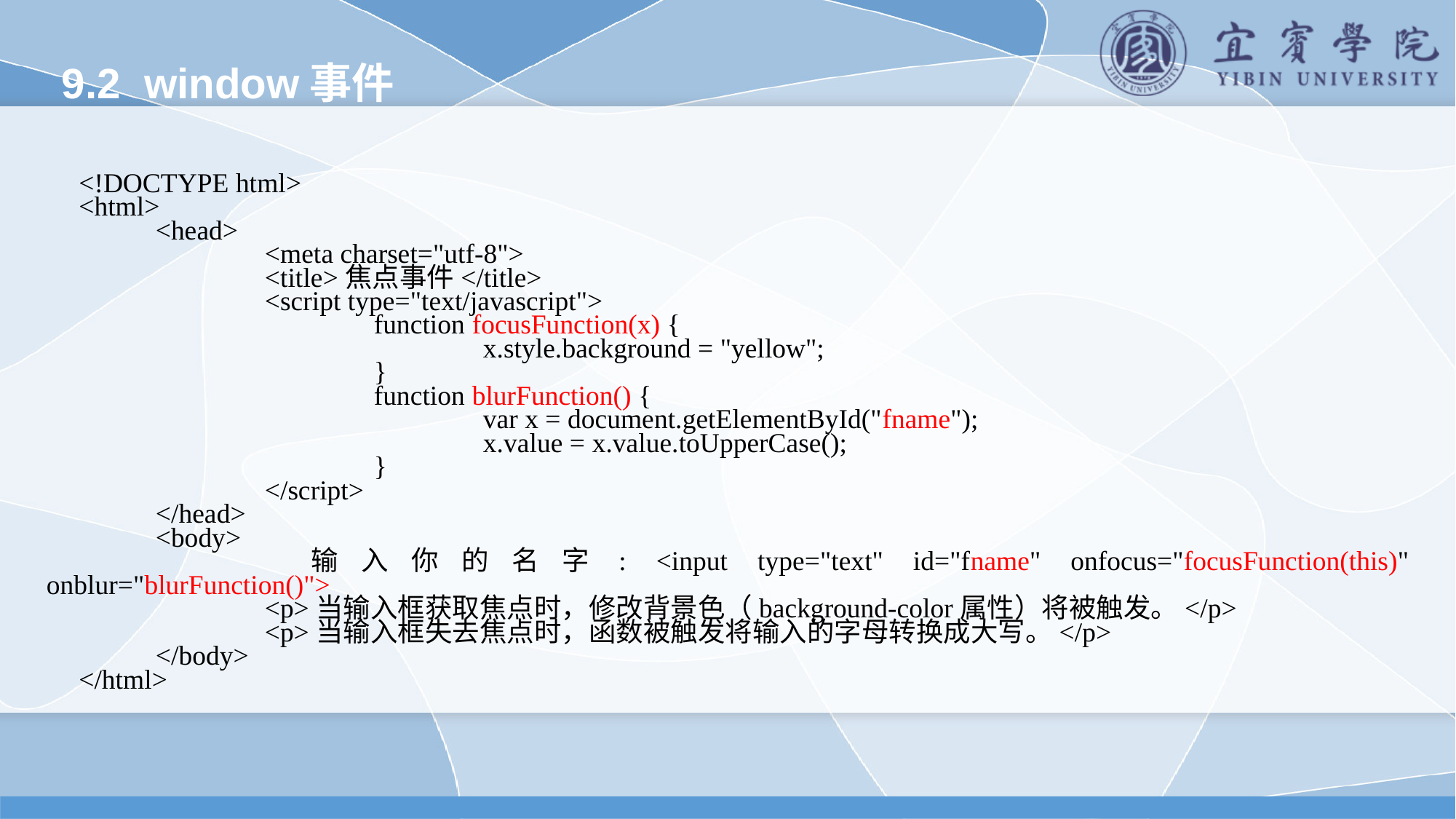

9.2  window事件
<!DOCTYPE html>
<html>
	<head>
		<meta charset="utf-8">
		<title>焦点事件</title>
		<script type="text/javascript">
			function focusFunction(x) {
				x.style.background = "yellow";
			}
			function blurFunction() {
				var x = document.getElementById("fname");
				x.value = x.value.toUpperCase();
			}
		</script>
	</head>
	<body>
		输入你的名字: <input type="text" id="fname" onfocus="focusFunction(this)" onblur="blurFunction()">
		<p>当输入框获取焦点时，修改背景色（background-color属性）将被触发。</p>
		<p>当输入框失去焦点时，函数被触发将输入的字母转换成大写。</p>
	</body>
</html>